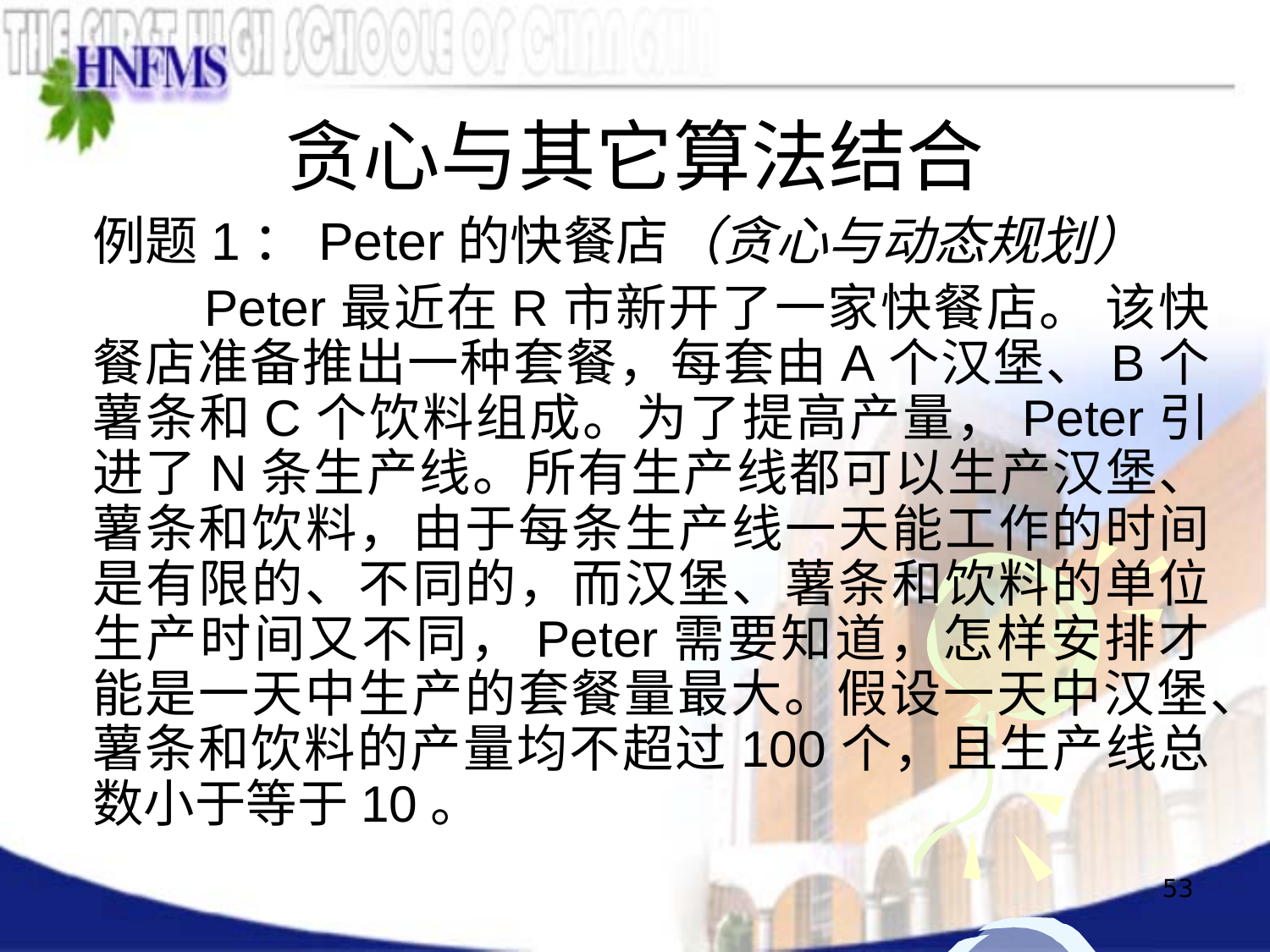

# 贪心与其它算法结合
例题1：Peter的快餐店（贪心与动态规划）
       Peter最近在R市新开了一家快餐店。 该快餐店准备推出一种套餐，每套由A个汉堡、B个薯条和C个饮料组成。为了提高产量，Peter引进了N条生产线。所有生产线都可以生产汉堡、薯条和饮料，由于每条生产线一天能工作的时间是有限的、不同的，而汉堡、薯条和饮料的单位生产时间又不同，Peter需要知道，怎样安排才能是一天中生产的套餐量最大。假设一天中汉堡、薯条和饮料的产量均不超过100个，且生产线总数小于等于10。
53